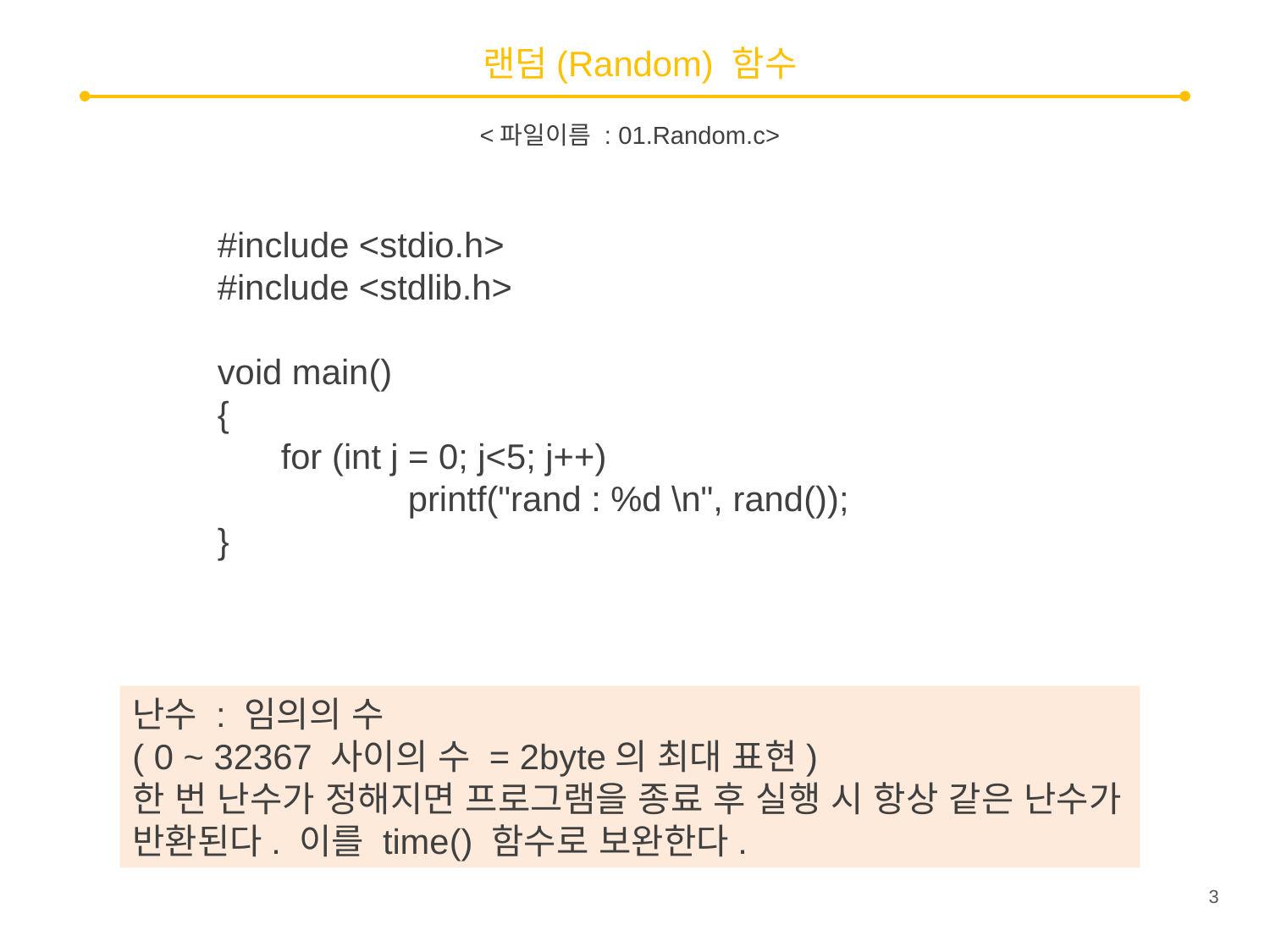

# 랜덤(Random) 함수
<파일이름 : 01.Random.c>
#include <stdio.h>
#include <stdlib.h>

void main()
{
for (int j = 0; j<5; j++)
	printf("rand : %d \n", rand());
}
난수 : 임의의 수
( 0 ~ 32367 사이의 수 = 2byte의 최대 표현)
한 번 난수가 정해지면 프로그램을 종료 후 실행 시 항상 같은 난수가 반환된다. 이를 time() 함수로 보완한다.